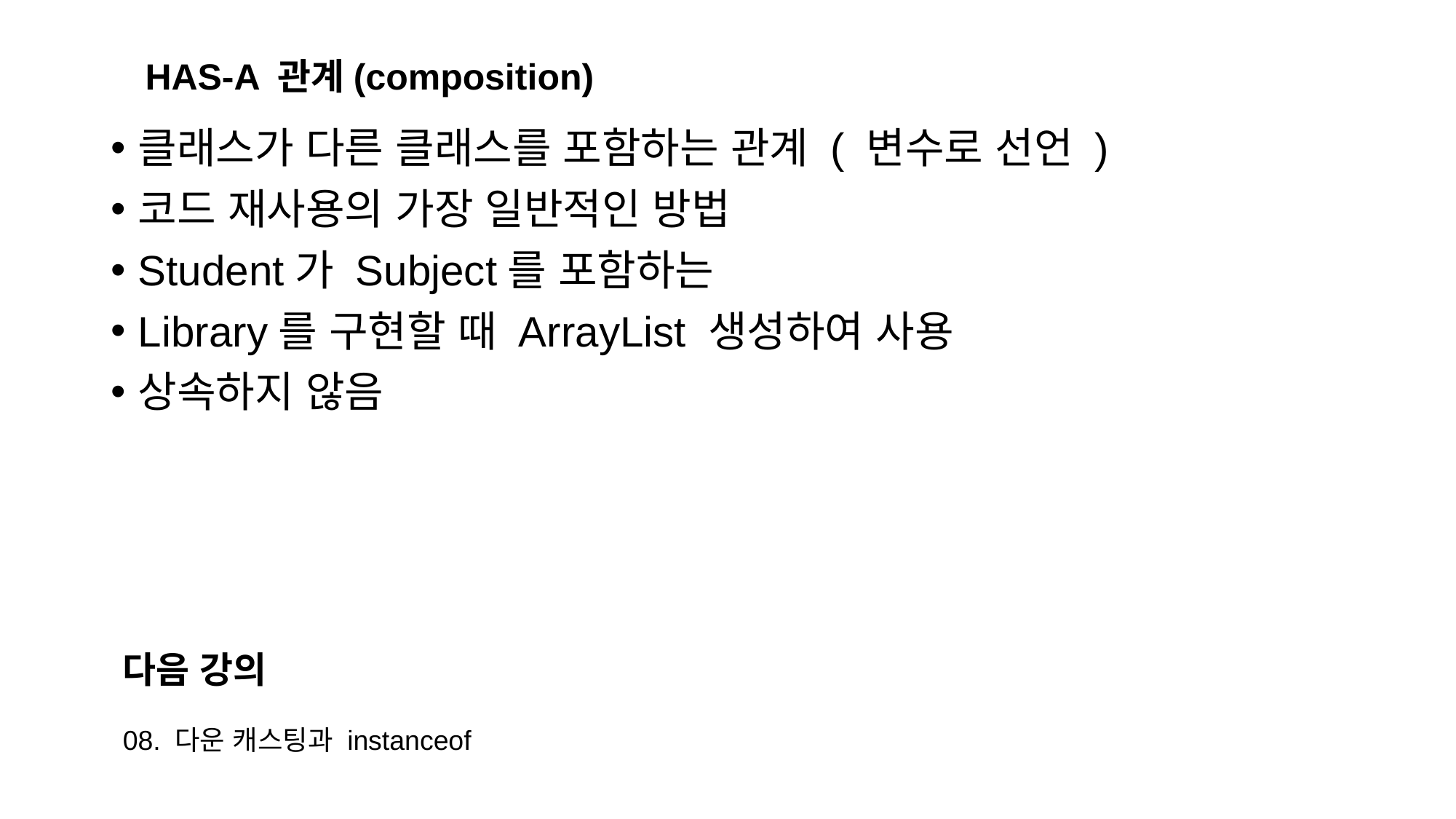

HAS-A 관계(composition)
클래스가 다른 클래스를 포함하는 관계 ( 변수로 선언 )
코드 재사용의 가장 일반적인 방법
Student가 Subject를 포함하는
Library를 구현할 때 ArrayList 생성하여 사용
상속하지 않음
다음 강의

08. 다운 캐스팅과 instanceof